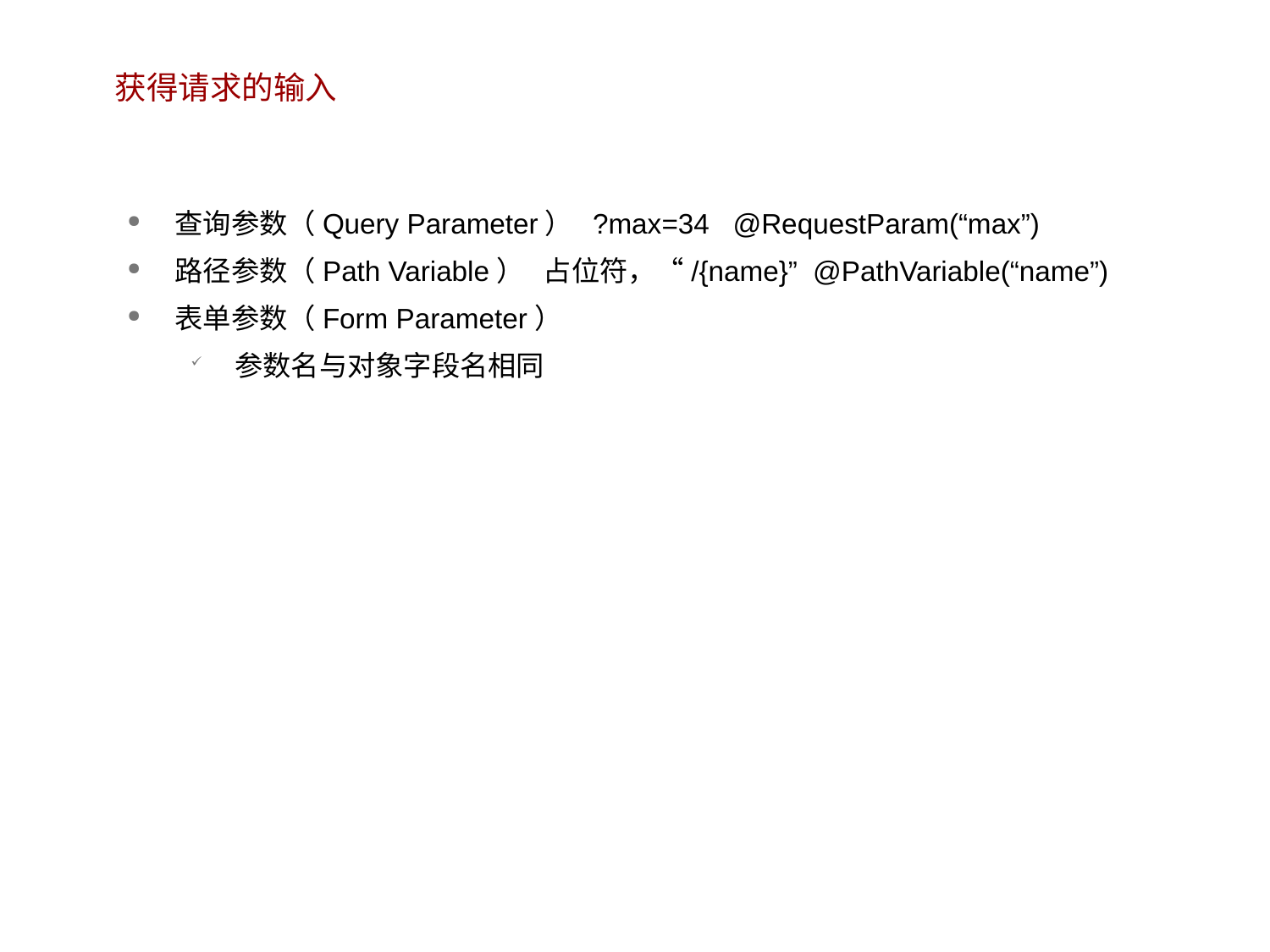

# 获得请求的输入
查询参数（Query Parameter）  ?max=34   @RequestParam(“max”)
路径参数（Path Variable）   占位符，“/{name}”  @PathVariable(“name”)
表单参数（Form Parameter）
参数名与对象字段名相同